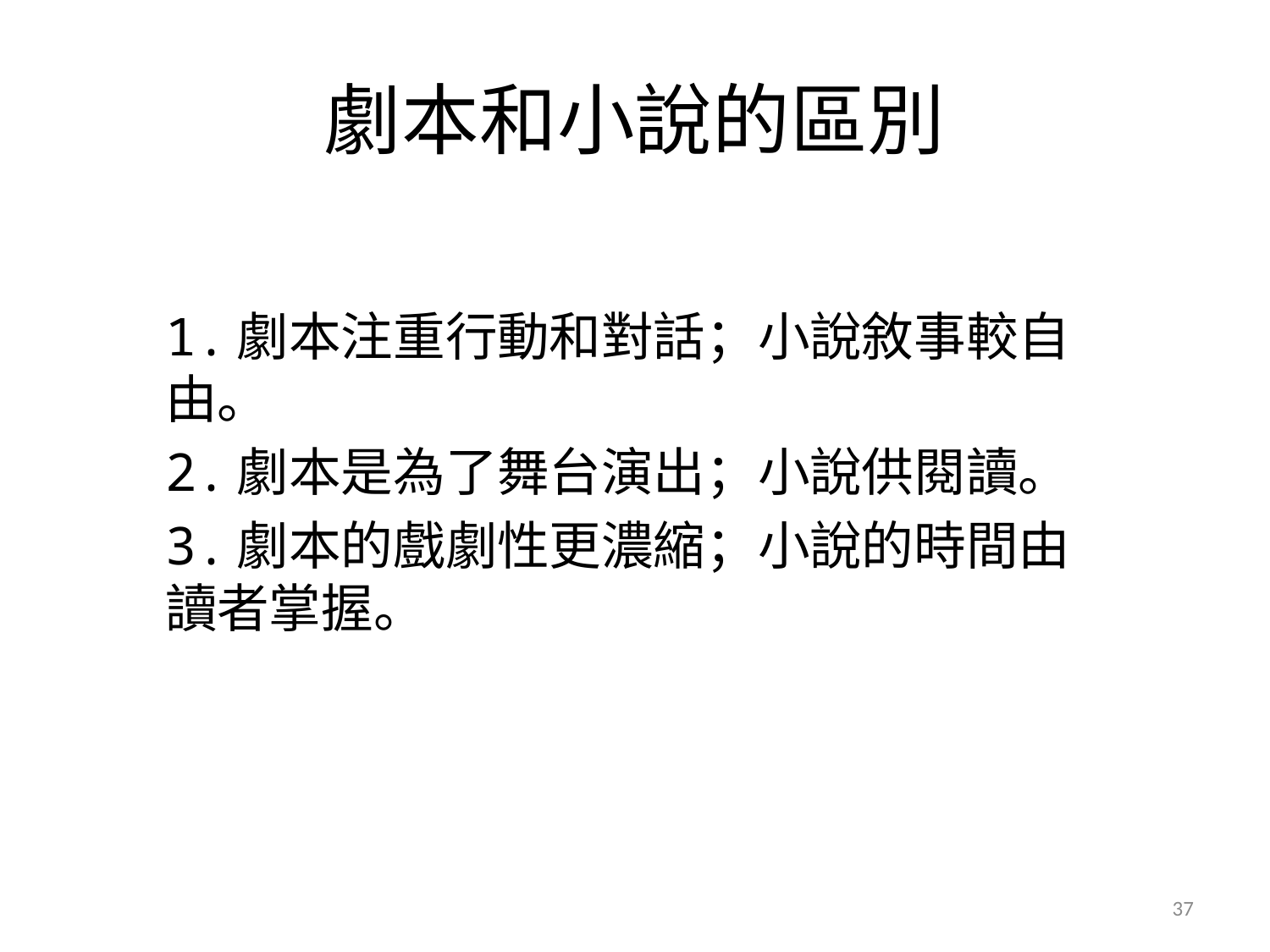

# 劇本和小說的區別
1.劇本注重行動和對話；小說敘事較自由。
2.劇本是為了舞台演出；小說供閱讀。
3.劇本的戲劇性更濃縮；小說的時間由讀者掌握。
37